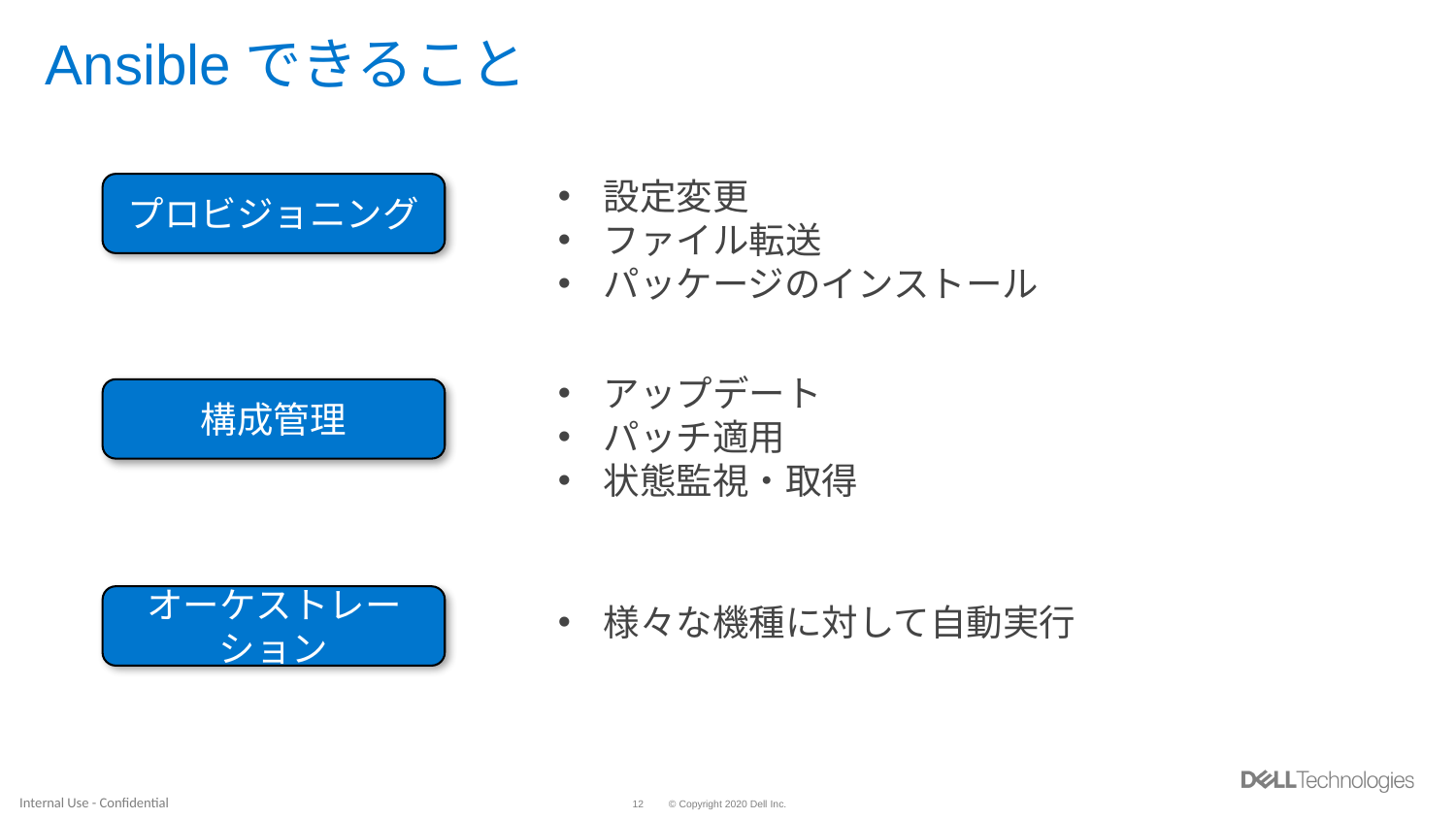

# Ansibleできること
プロビジョニング
設定変更
ファイル転送
パッケージのインストール
アップデート
パッチ適用
状態監視・取得
構成管理
オーケストレーション
様々な機種に対して自動実行